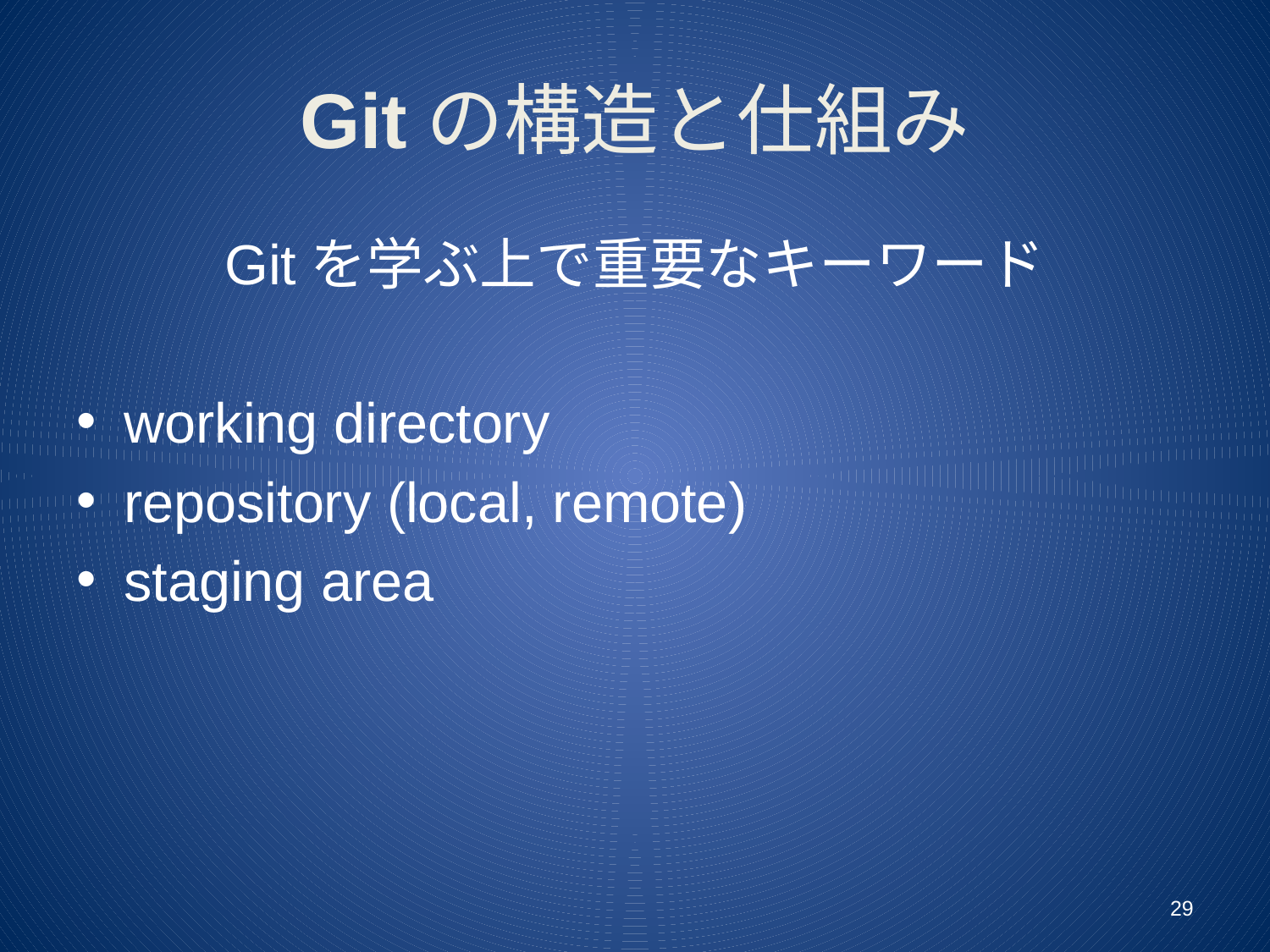

# Gitの構造と仕組み
Gitを学ぶ上で重要なキーワード

working directory
repository (local, remote)
staging area
29